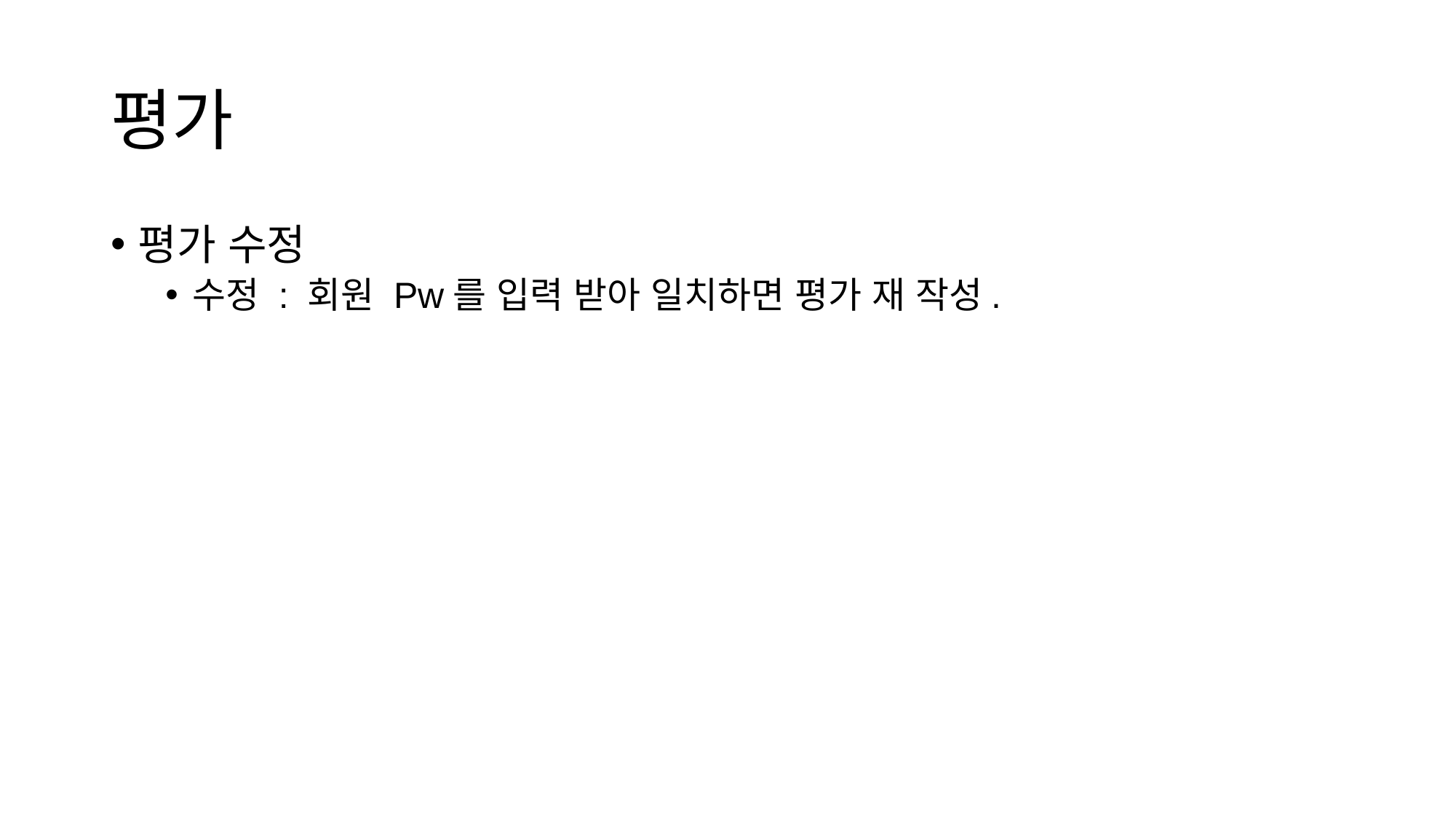

# 평가
평가 수정
수정 : 회원 Pw를 입력 받아 일치하면 평가 재 작성.